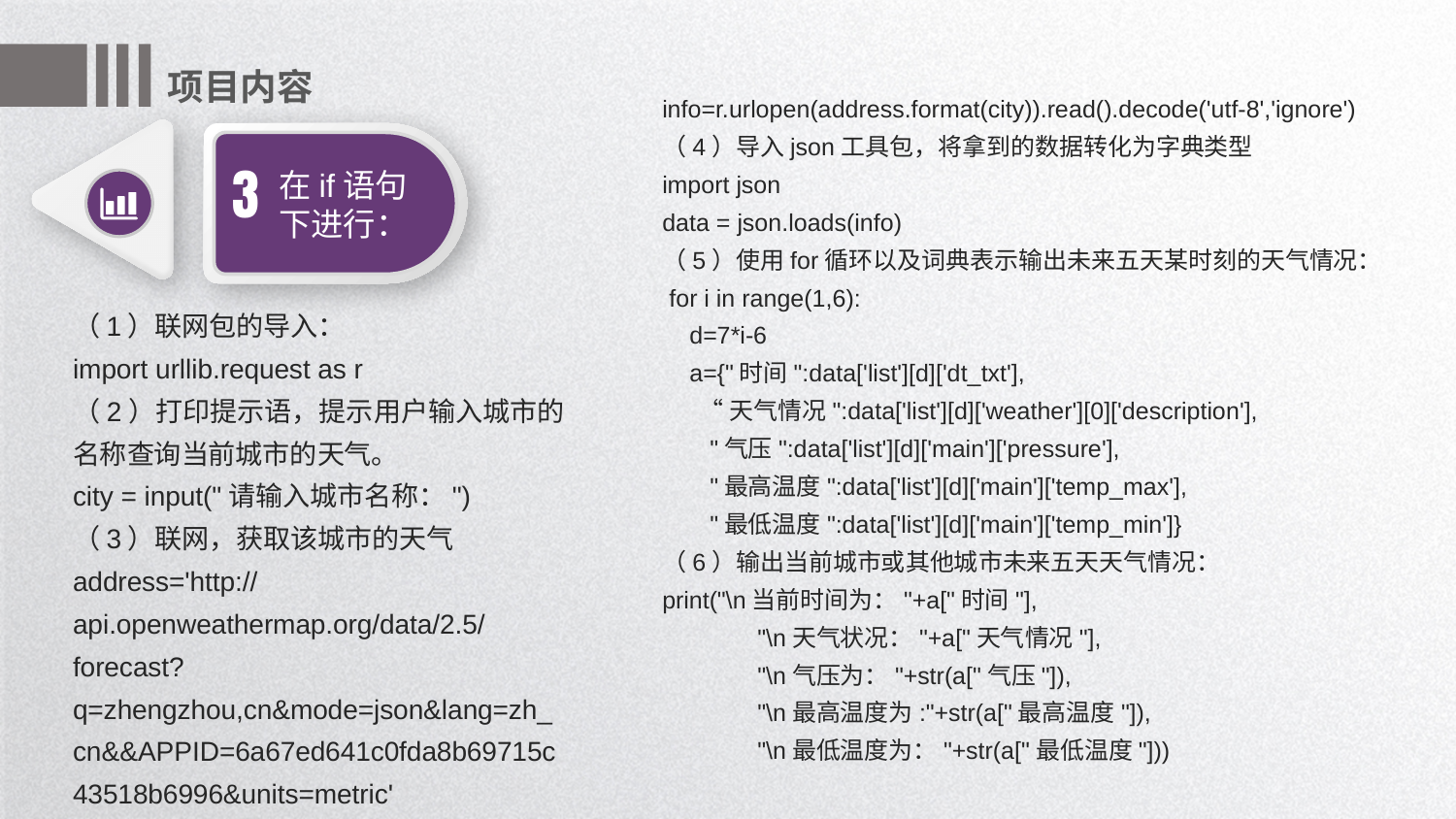

项目内容
info=r.urlopen(address.format(city)).read().decode('utf-8','ignore')
（4）导入json工具包，将拿到的数据转化为字典类型
import json
data = json.loads(info)
（5）使用for循环以及词典表示输出未来五天某时刻的天气情况：
 for i in range(1,6):
    d=7*i-6
    a={"时间":data['list'][d]['dt_txt'],
       “天气情况":data['list'][d]['weather'][0]['description'],
       "气压":data['list'][d]['main']['pressure'],
       "最高温度":data['list'][d]['main']['temp_max'],
       "最低温度":data['list'][d]['main']['temp_min']}
（6）输出当前城市或其他城市未来五天天气情况：
print("\n当前时间为："+a["时间"],
              "\n天气状况："+a["天气情况"],
              "\n气压为："+str(a["气压"]),
              "\n最高温度为:"+str(a["最高温度"]),
              "\n最低温度为："+str(a["最低温度"]))

3
在if语句下进行：

（1）联网包的导入：
import urllib.request as r
（2）打印提示语，提示用户输入城市的名称查询当前城市的天气。
city = input("请输入城市名称：")
（3）联网，获取该城市的天气
address='http://api.openweathermap.org/data/2.5/forecast?q=zhengzhou,cn&mode=json&lang=zh_cn&&APPID=6a67ed641c0fda8b69715c43518b6996&units=metric'